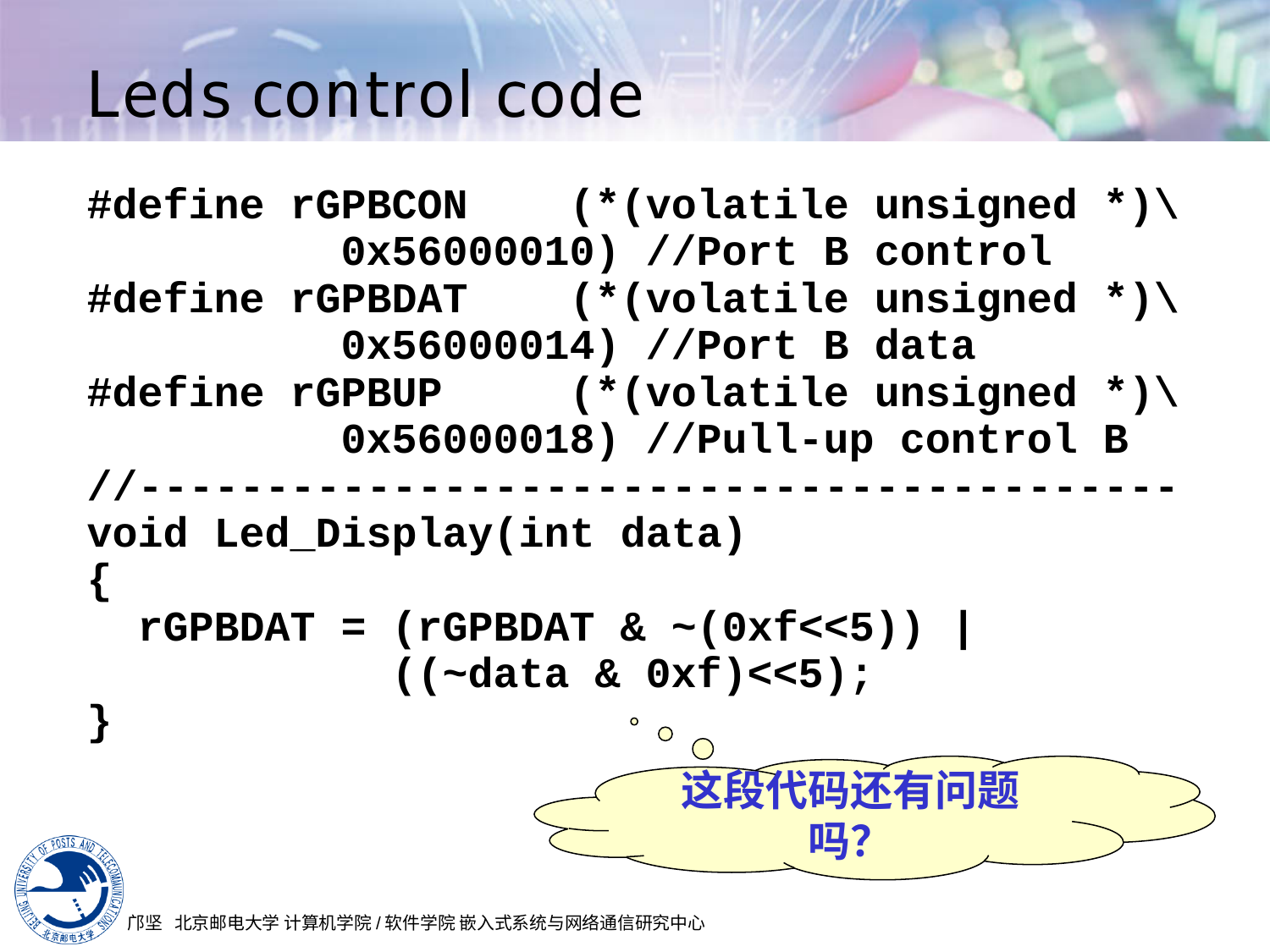

# Leds control code
#define rGPBCON    (*(volatile unsigned *)\
          0x56000010) //Port B control
#define rGPBDAT    (*(volatile unsigned *)\
          0x56000014) //Port B data
#define rGPBUP     (*(volatile unsigned *)\
          0x56000018) //Pull-up control B
//-----------------------------------------
void Led_Display(int data)
{
  rGPBDAT = (rGPBDAT & ~(0xf<<5)) |
            ((~data & 0xf)<<5);
}
这段代码还有问题吗？